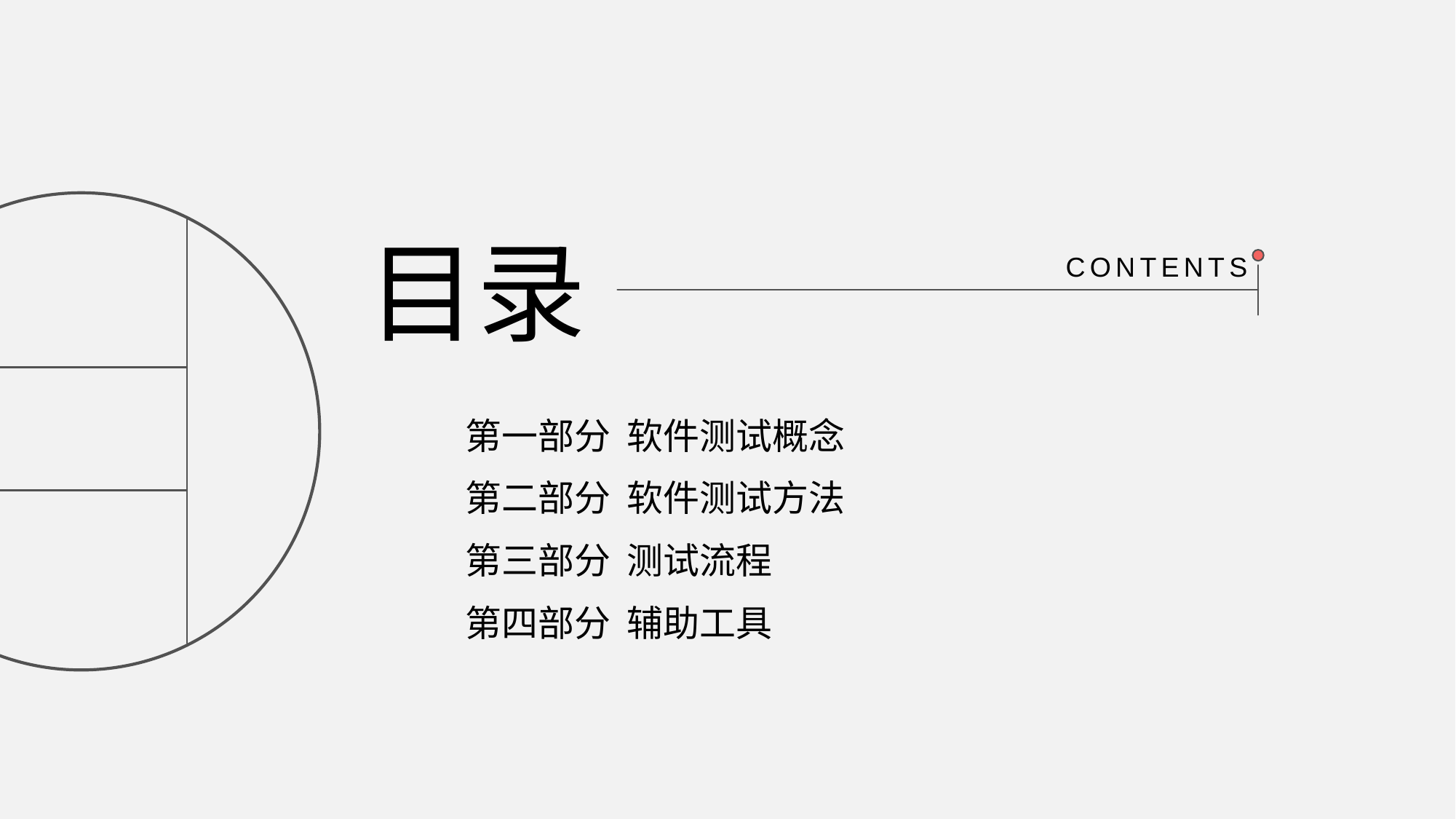

目录
CONTENTS

第一部分  软件测试概念
第二部分  软件测试方法
第三部分  测试流程
第四部分  辅助工具